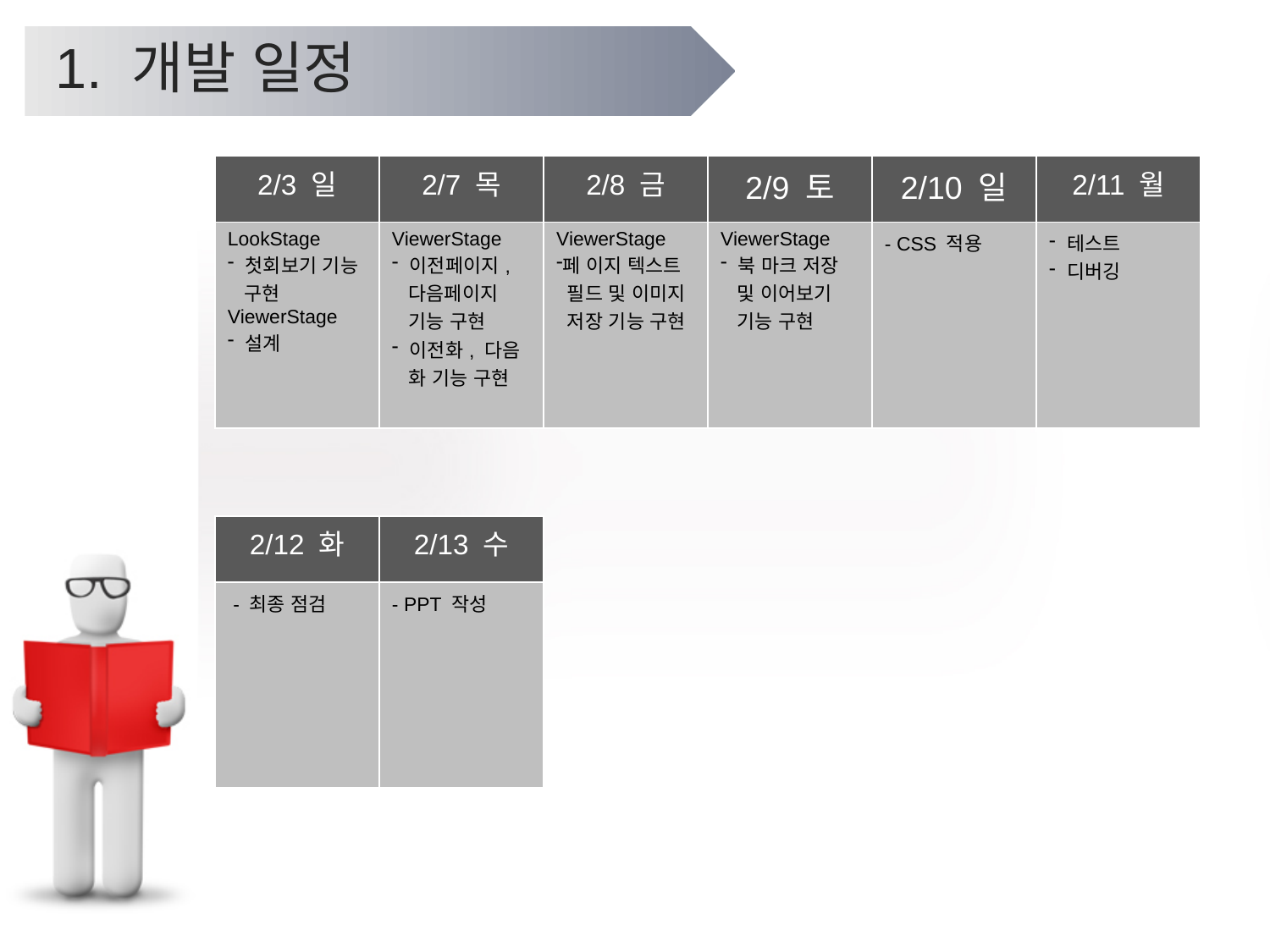

1. 개발 일정
| 2/3 일 | 2/7 목 | 2/8 금 | 2/9 토 | 2/10 일 | 2/11 월 |
| --- | --- | --- | --- | --- | --- |
| LookStage 첫회보기 기능 구현 ViewerStage 설계 | ViewerStage 이전페이지, 다음페이지 기능 구현 이전화, 다음 화 기능 구현 | ViewerStage 페 이지 텍스트 필드 및 이미지 저장 기능 구현 | ViewerStage 북 마크 저장 및 이어보기 기능 구현 | - CSS 적용 | 테스트 디버깅 |
| 2/12 화 | 2/13 수 |
| --- | --- |
| - 최종 점검 | - PPT 작성 |